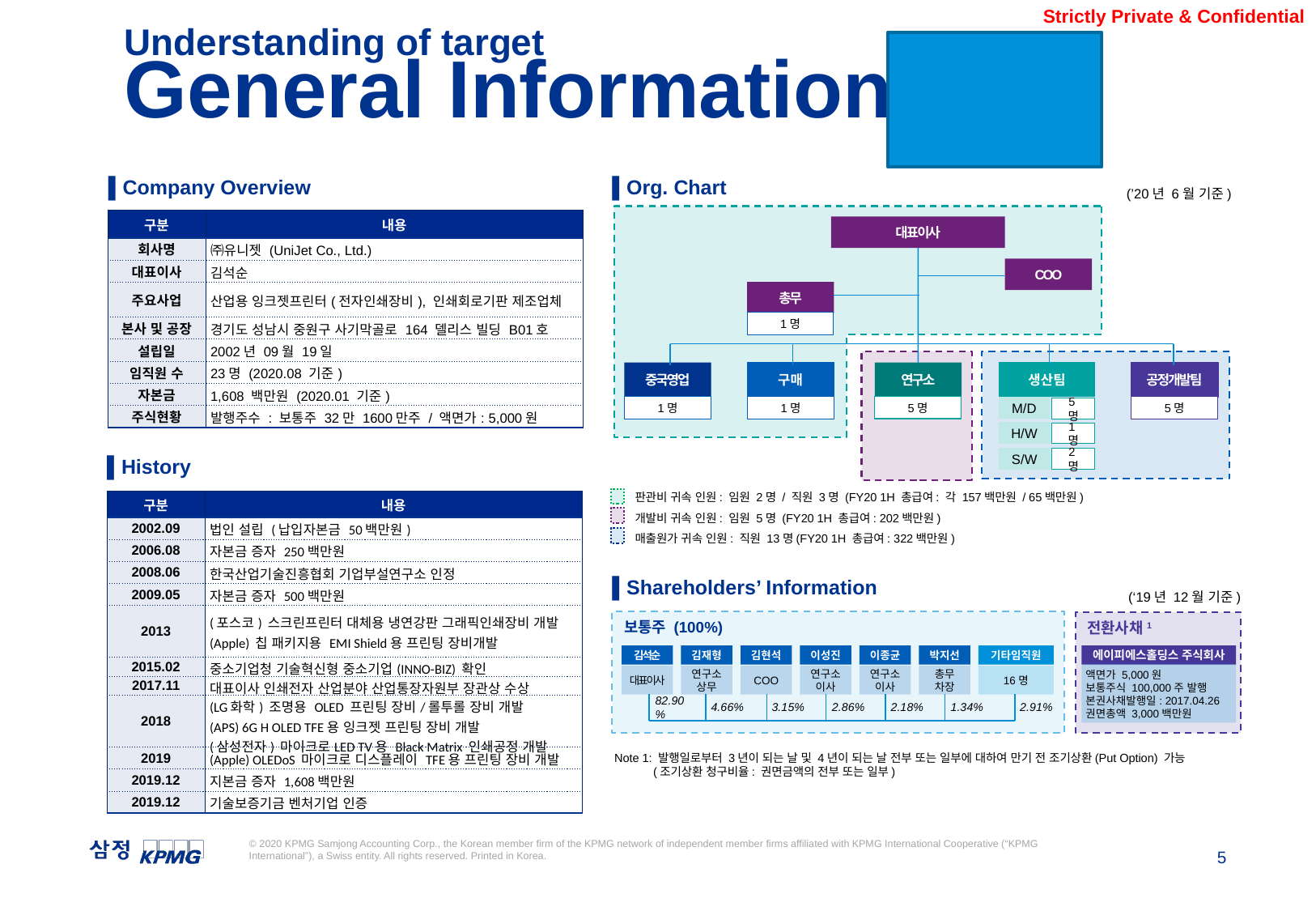

Understanding of target

General Information

▌Company Overview
▌Org. Chart
(’20년 6월 기준)
| 구분 | 내용 |
| --- | --- |
| 회사명 | ㈜유니젯 (UniJet Co., Ltd.) |
| 대표이사 | 김석순 |
| 주요사업 | 산업용 잉크젯프린터(전자인쇄장비), 인쇄회로기판 제조업체 |
| 본사 및 공장 | 경기도 성남시 중원구 사기막골로 164 델리스 빌딩 B01호 |
| 설립일 | 2002년 09월 19일 |
| 임직원 수 | 23명 (2020.08 기준) |
| 자본금 | 1,608 백만원 (2020.01 기준) |
| 주식현황 | 발행주수 : 보통주 32만 1600만주 / 액면가: 5,000원 |
대표이사
COO
총무
1명

중국영업
구매
연구소
생산팀
공정개발팀
1명
1명
5명
5명
M/D
5명
H/W
1명
▌History
2명
S/W

판관비 귀속 인원: 임원 2명 / 직원 3명 (FY20 1H 총급여: 각 157백만원 / 65백만원)
| 구분 | 내용 |
| --- | --- |
| 2002.09 | 법인 설립 (납입자본금 50백만원) |
| 2006.08 | 자본금 증자 250백만원 |
| 2008.06 | 한국산업기술진흥협회 기업부설연구소 인정 |
| 2009.05 | 자본금 증자 500백만원 |
| 2013 | (포스코) 스크린프린터 대체용 냉연강판 그래픽인쇄장비 개발 (Apple) 칩 패키지용 EMI Shield용 프린팅 장비개발 |
| 2015.02 | 중소기업청 기술혁신형 중소기업(INNO-BIZ) 확인 |
| 2017.11 | 대표이사 인쇄전자 산업분야 산업통장자원부 장관상 수상 |
| 2018 | (LG화학) 조명용 OLED 프린팅 장비/롤투롤 장비 개발 (APS) 6G H OLED TFE용 잉크젯 프린팅 장비 개발 (삼성전자) 마이크로LED TV용 Black Matrix 인쇄공정 개발 |
| 2019 | (Apple) OLEDoS 마이크로 디스플레이 TFE용 프린팅 장비 개발 |
| 2019.12 | 지본금 증자 1,608백만원 |
| 2019.12 | 기술보증기금 벤처기업 인증 |

개발비 귀속 인원: 임원 5명 (FY20 1H 총급여: 202백만원)

매출원가 귀속 인원: 직원 13명(FY20 1H 총급여: 322백만원)
▌Shareholders’ Information
(‘19년 12월 기준)
보통주 (100%)
전환사채1
김석순
대표이사
김재형
연구소
상무
김현석
COO
이성진
연구소
이사
이종균
연구소
이사
박지선
총무
차장
기타임직원
16명
에이피에스홀딩스 주식회사
액면가 5,000원
보통주식 100,000주 발행
본권사채발행일: 2017.04.26
권면총액 3,000백만원
82.90%
4.66%
3.15%
2.86%
2.18%
1.34%
2.91%
Note 1: 발행일로부터 3년이 되는 날 및 4년이 되는 날 전부 또는 일부에 대하여 만기 전 조기상환(Put Option) 가능
            (조기상환 청구비율: 권면금액의 전부 또는 일부)